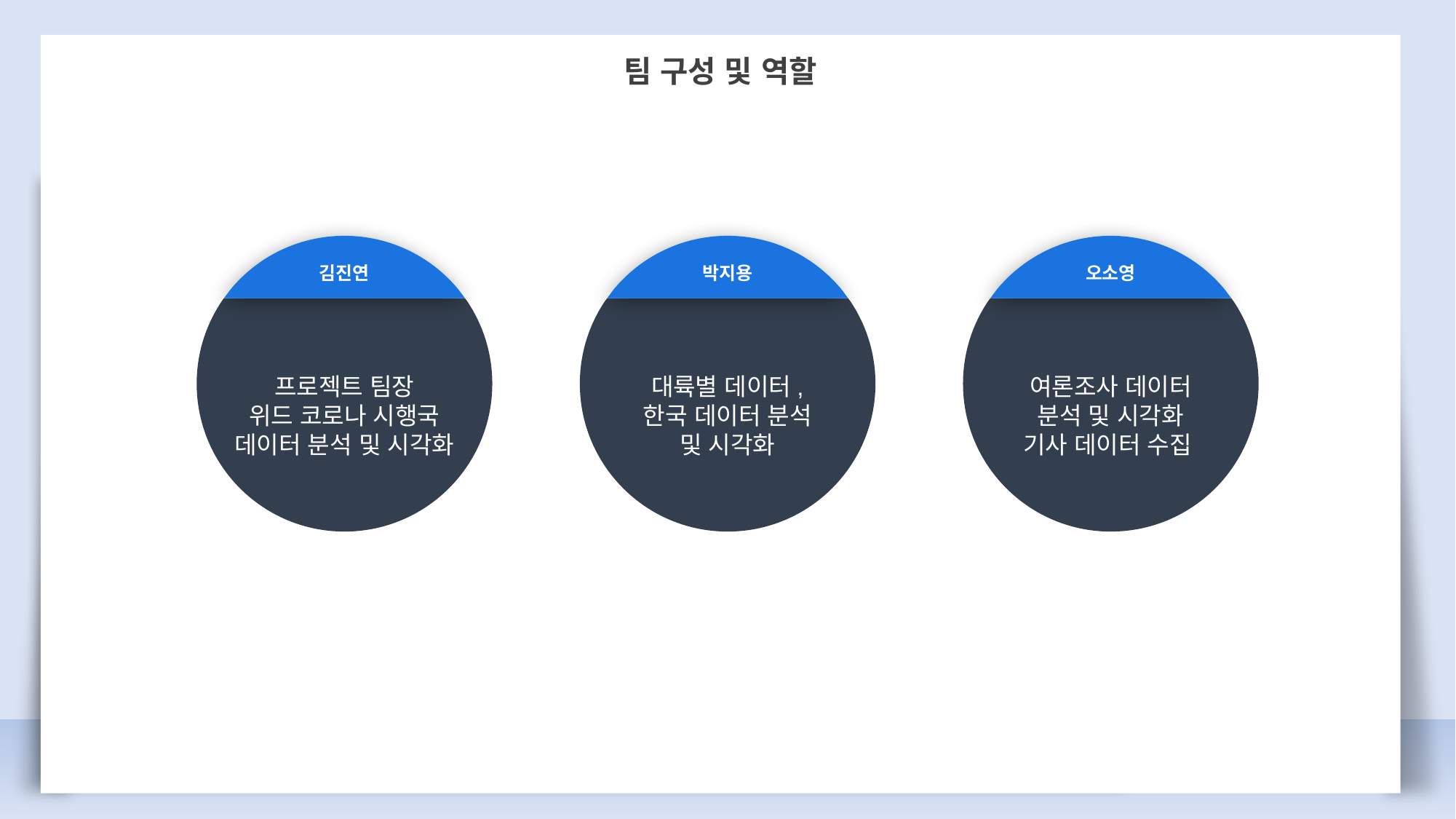

팀 구성 및 역할

김진연
박지용
오소영
프로젝트 팀장
위드 코로나 시행국
데이터 분석 및 시각화
대륙별 데이터,
한국 데이터 분석
및 시각화
여론조사 데이터
분석 및 시각화
기사 데이터 수집